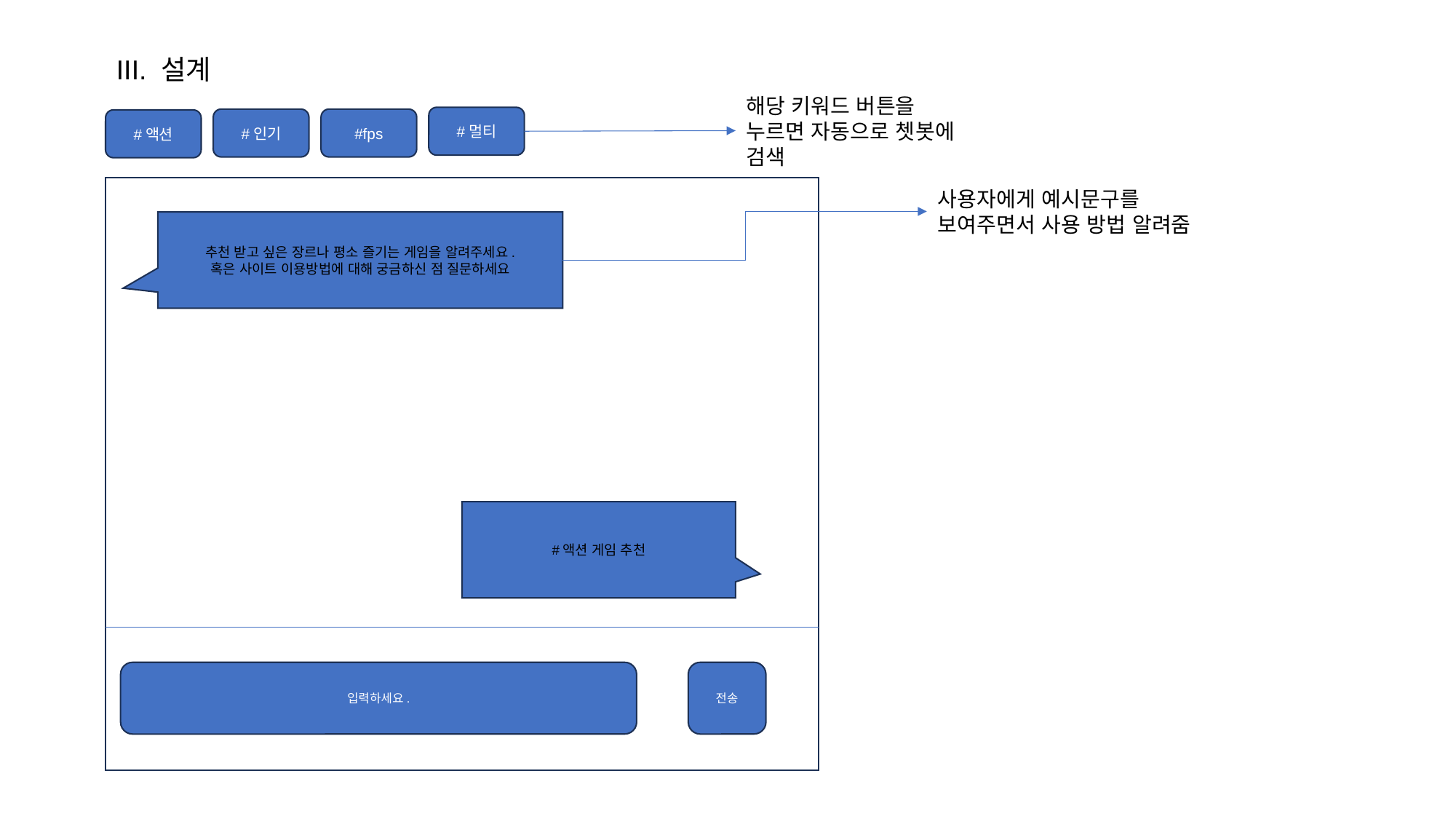

III. 설계
해당 키워드 버튼을 누르면 자동으로 쳇봇에 검색
#멀티
#인기
#fps
#액션

사용자에게 예시문구를 보여주면서 사용 방법 알려줌
추천 받고 싶은 장르나 평소 즐기는 게임을 알려주세요.
혹은 사이트 이용방법에 대해 궁금하신 점 질문하세요
#액션 게임 추천
입력하세요.
전송